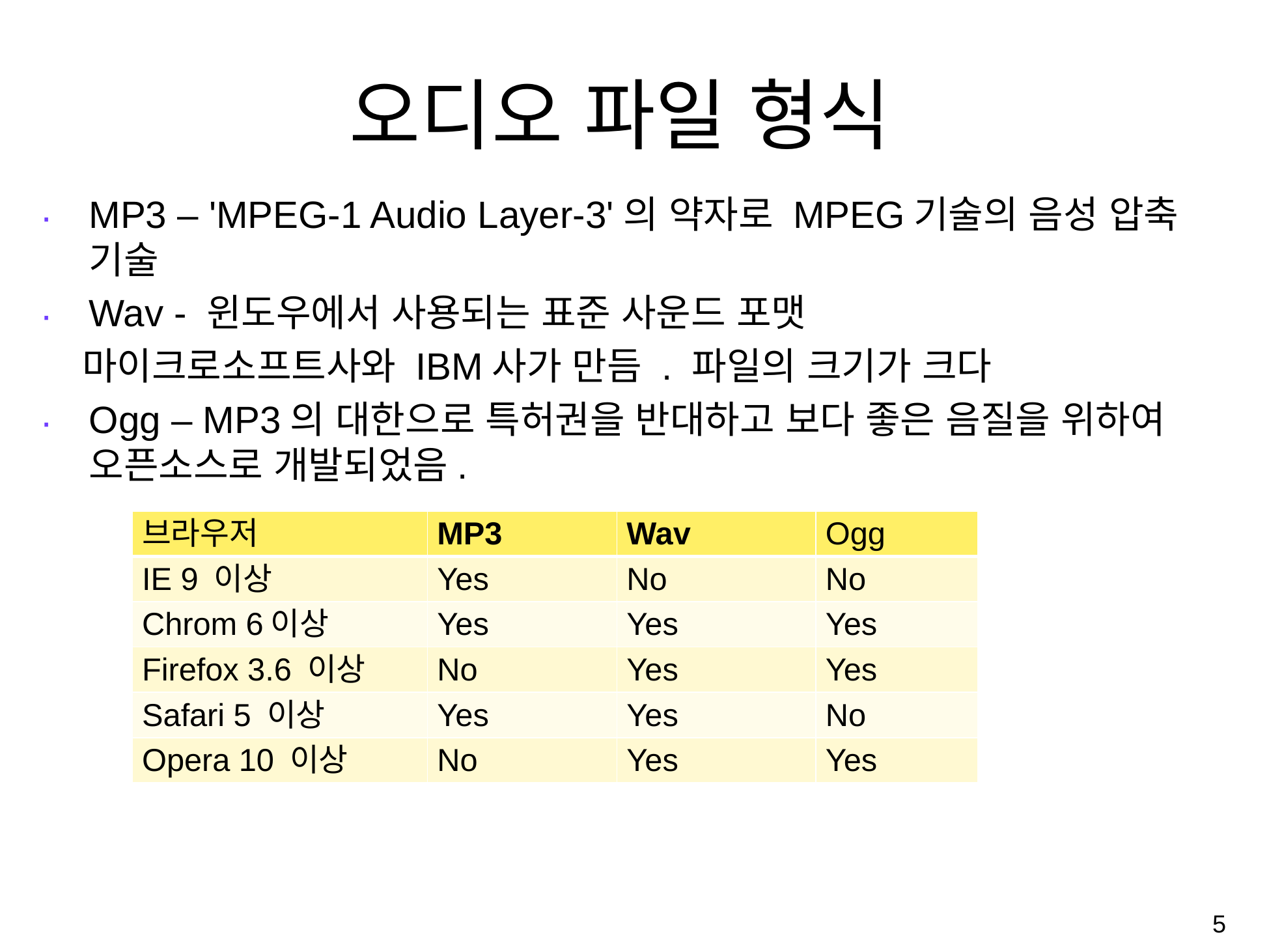

# 오디오 파일 형식
MP3 – 'MPEG-1 Audio Layer-3'의 약자로 MPEG기술의 음성 압축 기술
Wav - 윈도우에서 사용되는 표준 사운드 포맷
   마이크로소프트사와 IBM사가 만듬 . 파일의 크기가 크다
Ogg – MP3의 대한으로 특허권을 반대하고 보다 좋은 음질을 위하여 오픈소스로 개발되었음.

| 브라우저 | MP3 | Wav | Ogg |
| --- | --- | --- | --- |
| IE 9 이상 | Yes | No | No |
| Chrom 6이상 | Yes | Yes | Yes |
| Firefox 3.6 이상 | No | Yes | Yes |
| Safari 5 이상 | Yes | Yes | No |
| Opera 10 이상 | No | Yes | Yes |
5